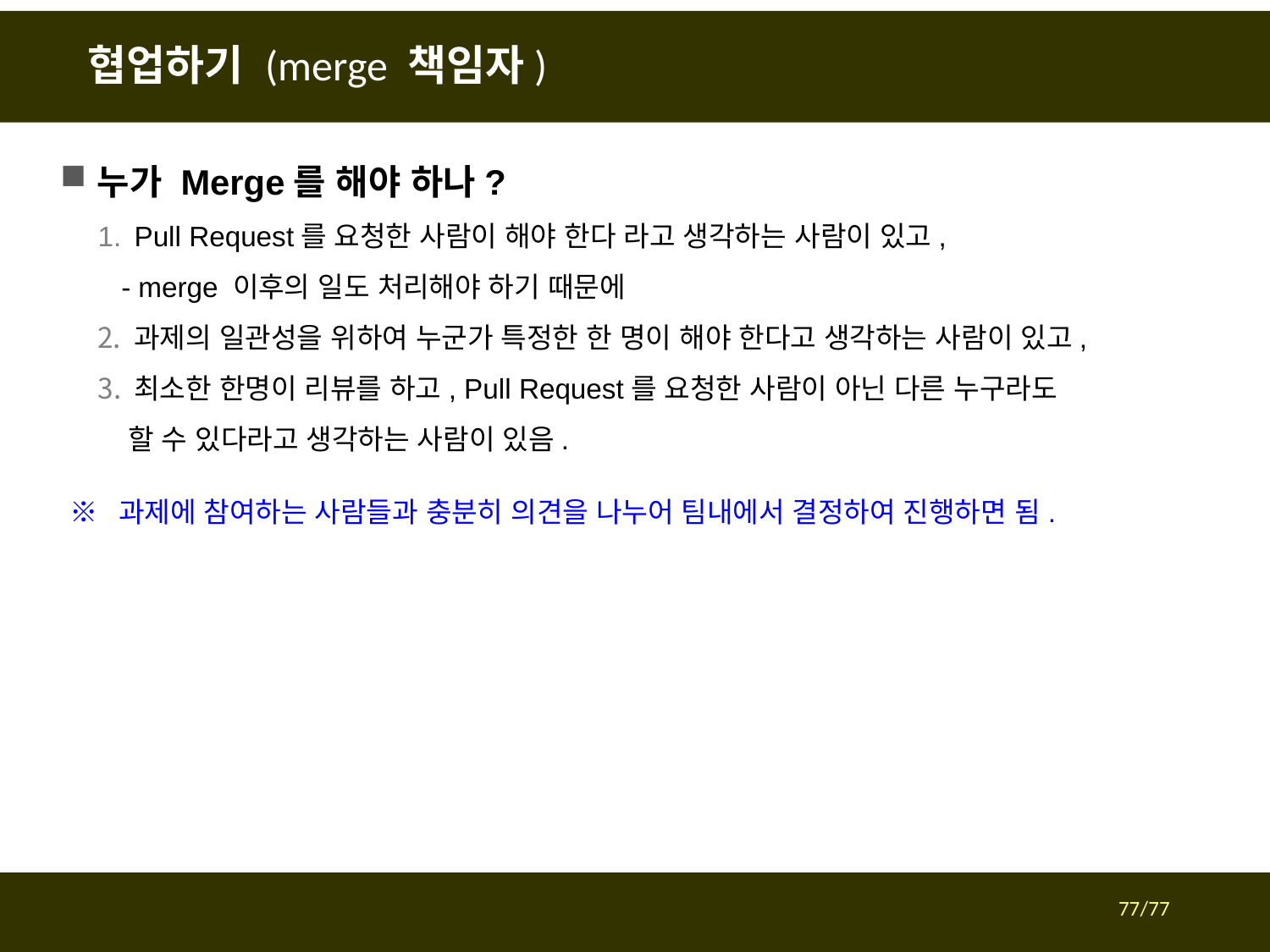

# 협업하기 (merge 책임자)
누가 Merge를 해야 하나?
Pull Request를 요청한 사람이 해야 한다 라고 생각하는 사람이 있고,
   - merge 이후의 일도 처리해야 하기 때문에
과제의 일관성을 위하여 누군가 특정한 한 명이 해야 한다고 생각하는 사람이 있고,
최소한 한명이 리뷰를 하고, Pull Request를 요청한 사람이 아닌 다른 누구라도
   할 수 있다라고 생각하는 사람이 있음.

※  과제에 참여하는 사람들과 충분히 의견을 나누어 팀내에서 결정하여 진행하면 됨.
77/77